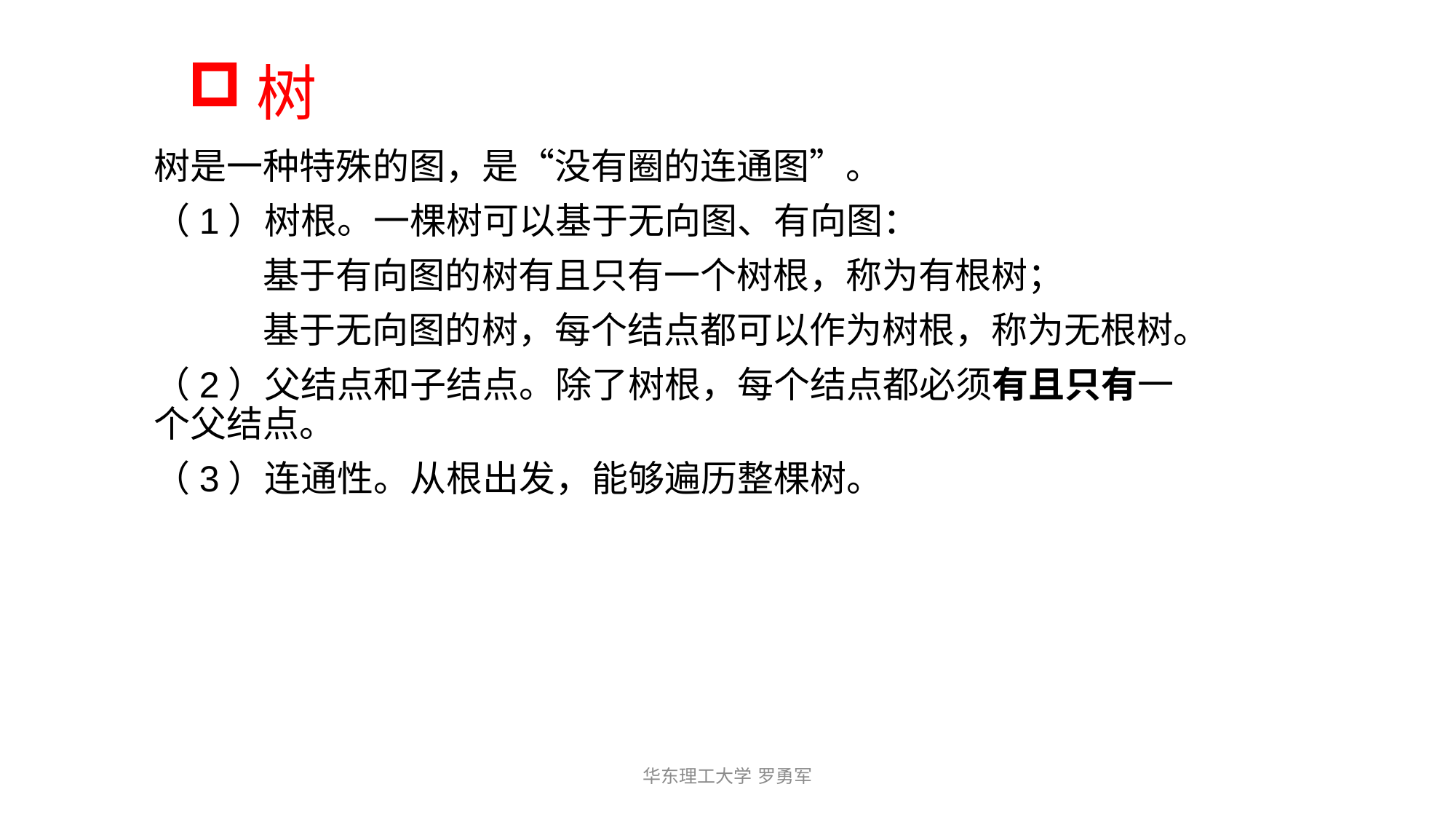

# 树
树是一种特殊的图，是“没有圈的连通图”。
（1）树根。一棵树可以基于无向图、有向图：
	基于有向图的树有且只有一个树根，称为有根树；
	基于无向图的树，每个结点都可以作为树根，称为无根树。
（2）父结点和子结点。除了树根，每个结点都必须有且只有一个父结点。
（3）连通性。从根出发，能够遍历整棵树。
华东理工大学 罗勇军